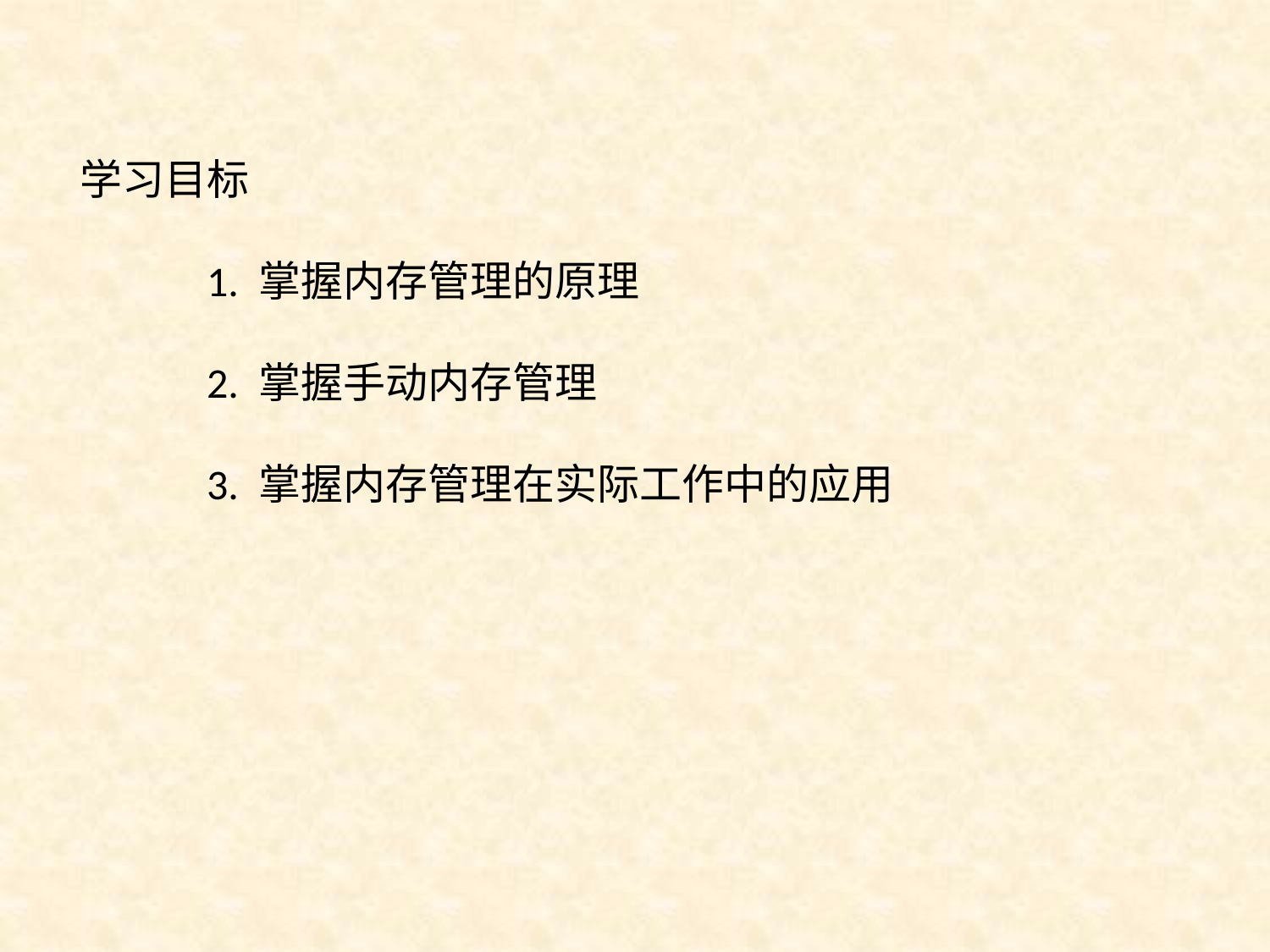

学习目标

	1. 掌握内存管理的原理

	2. 掌握手动内存管理

	3. 掌握内存管理在实际工作中的应用